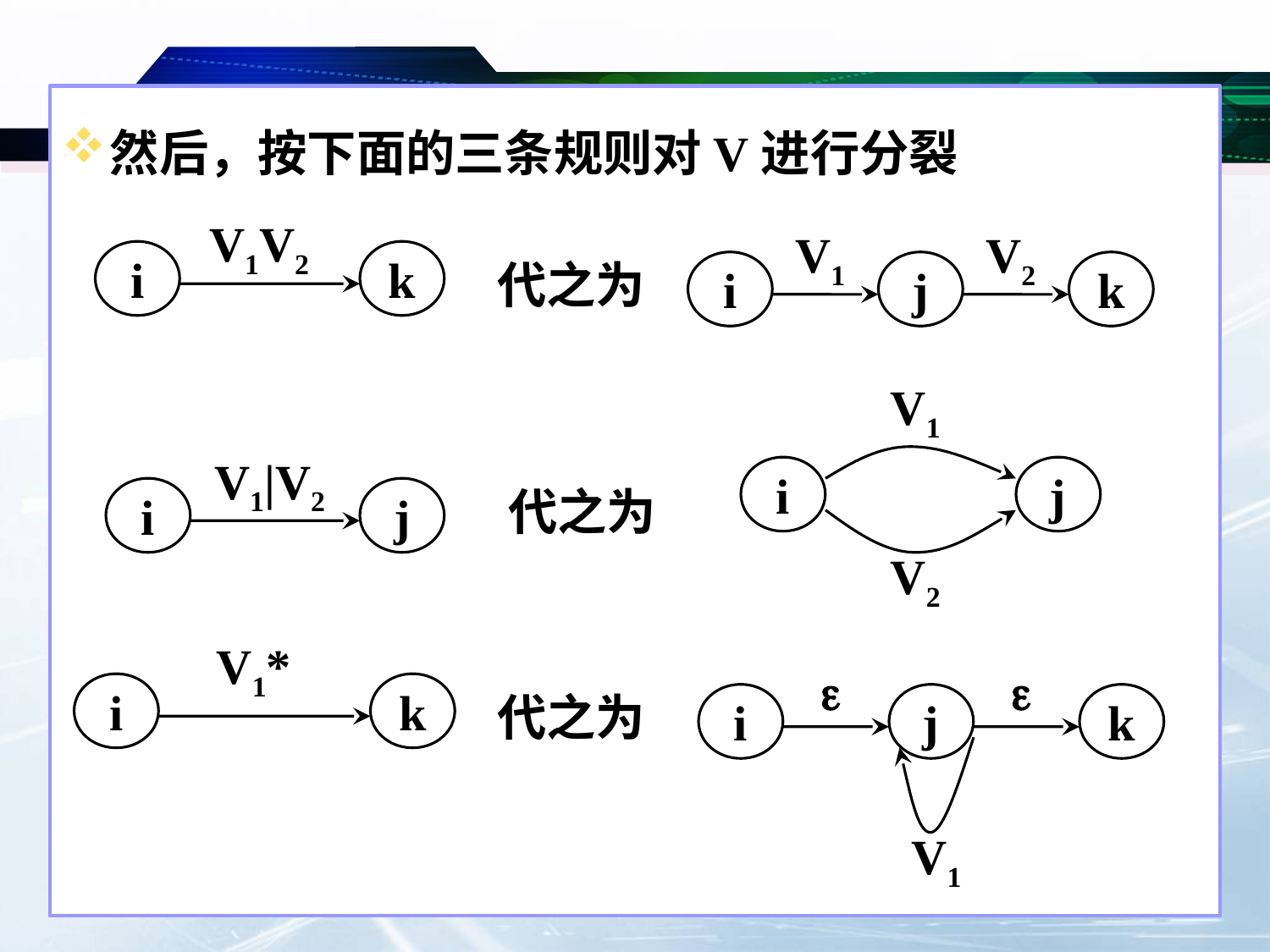

然后，按下面的三条规则对V进行分裂
V1V2
i
k

V1
V2
i
j
k

代之为
V1

i
j

V2
V1|V2
i
j

代之为
V1*
i
k

ε
ε
i
j
k

V1
代之为